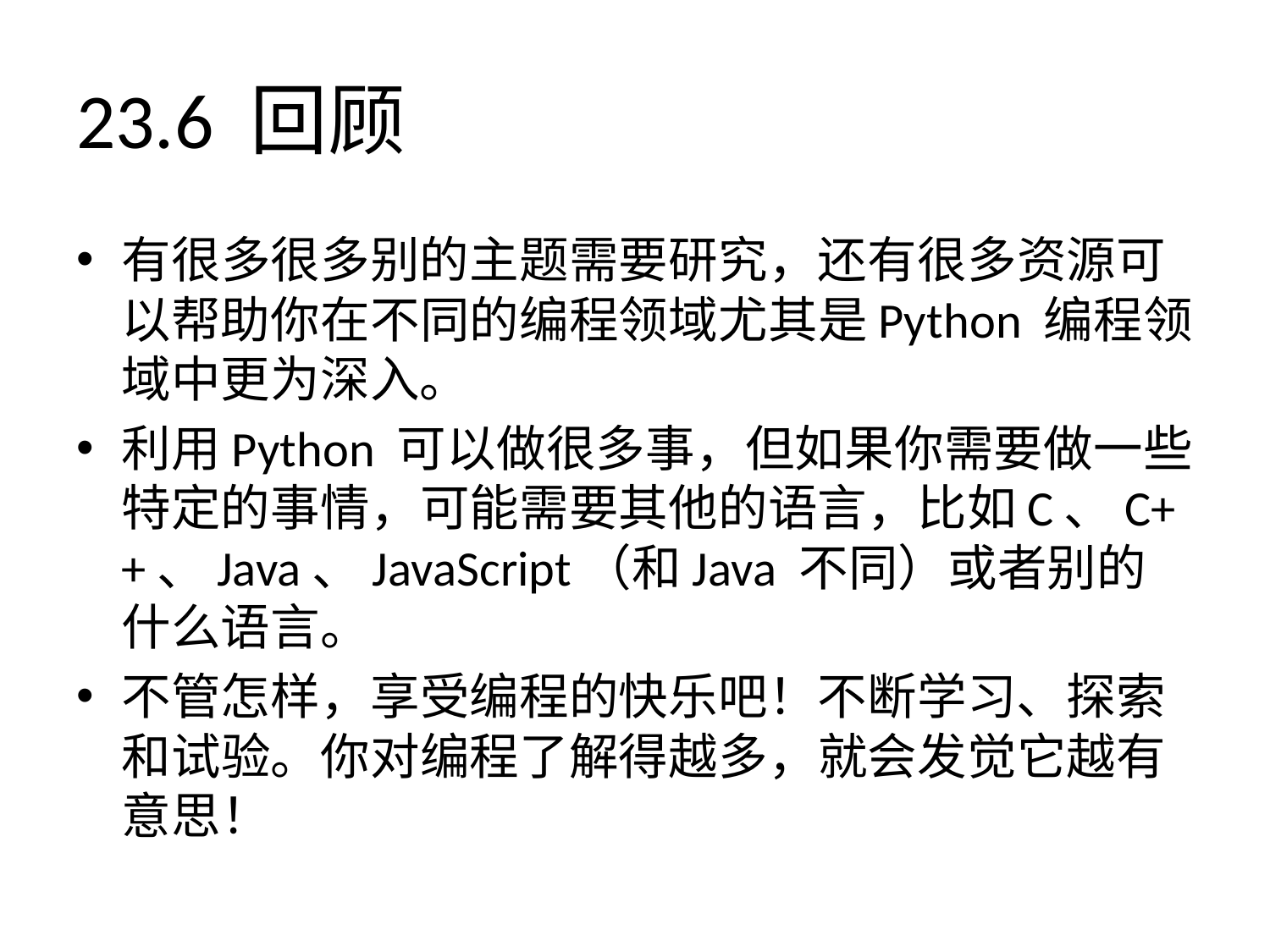

# 23.6 回顾
有很多很多别的主题需要研究，还有很多资源可以帮助你在不同的编程领域尤其是Python 编程领域中更为深入。
利用Python 可以做很多事，但如果你需要做一些特定的事情，可能需要其他的语言，比如C、C++、Java、JavaScript（和Java 不同）或者别的什么语言。
不管怎样，享受编程的快乐吧！不断学习、探索和试验。你对编程了解得越多，就会发觉它越有意思！